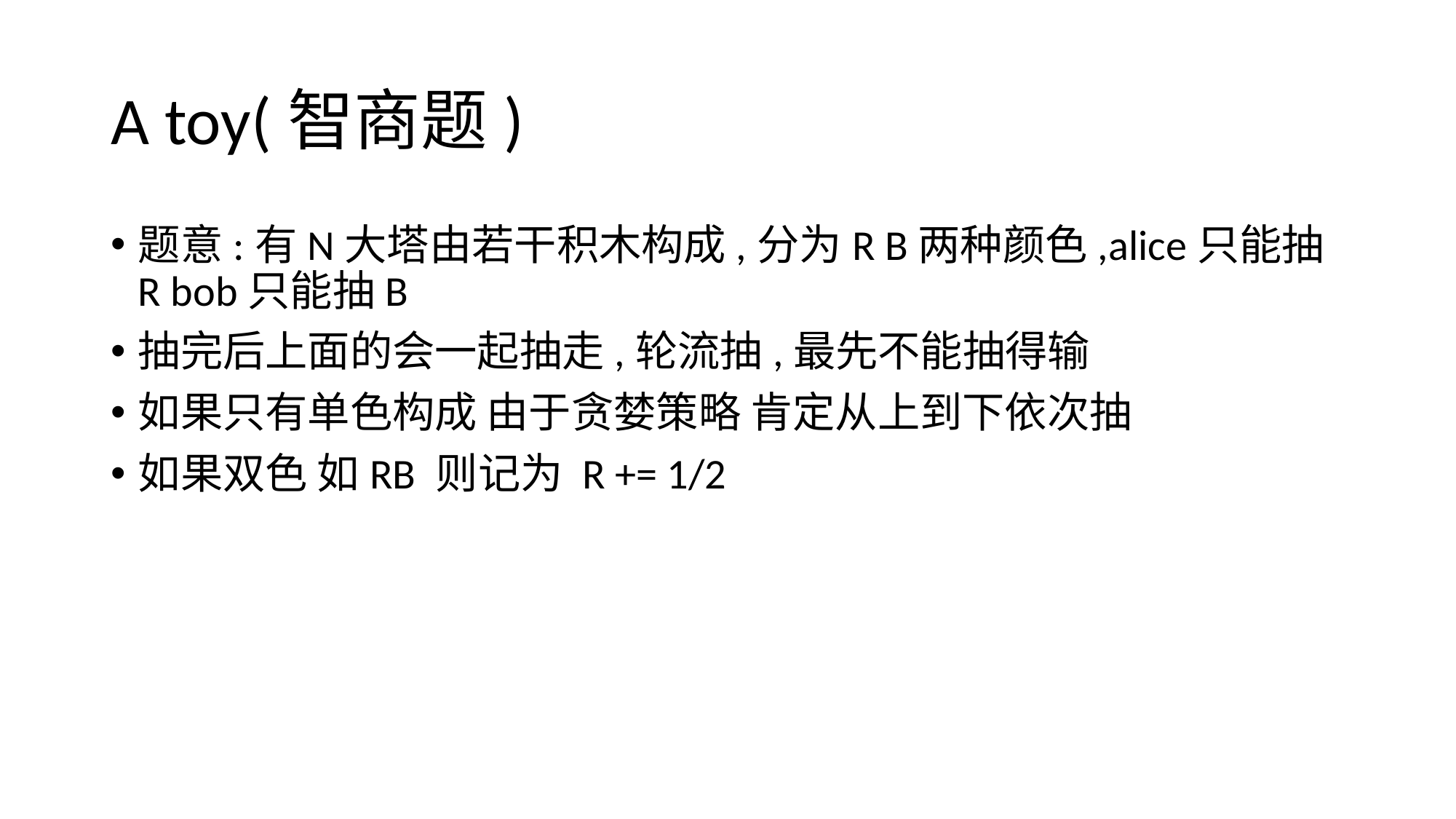

# A toy(智商题)
题意:有N大塔由若干积木构成,分为R B两种颜色,alice只能抽R bob只能抽B
抽完后上面的会一起抽走,轮流抽,最先不能抽得输
如果只有单色构成 由于贪婪策略 肯定从上到下依次抽
如果双色 如RB 则记为 R += 1/2